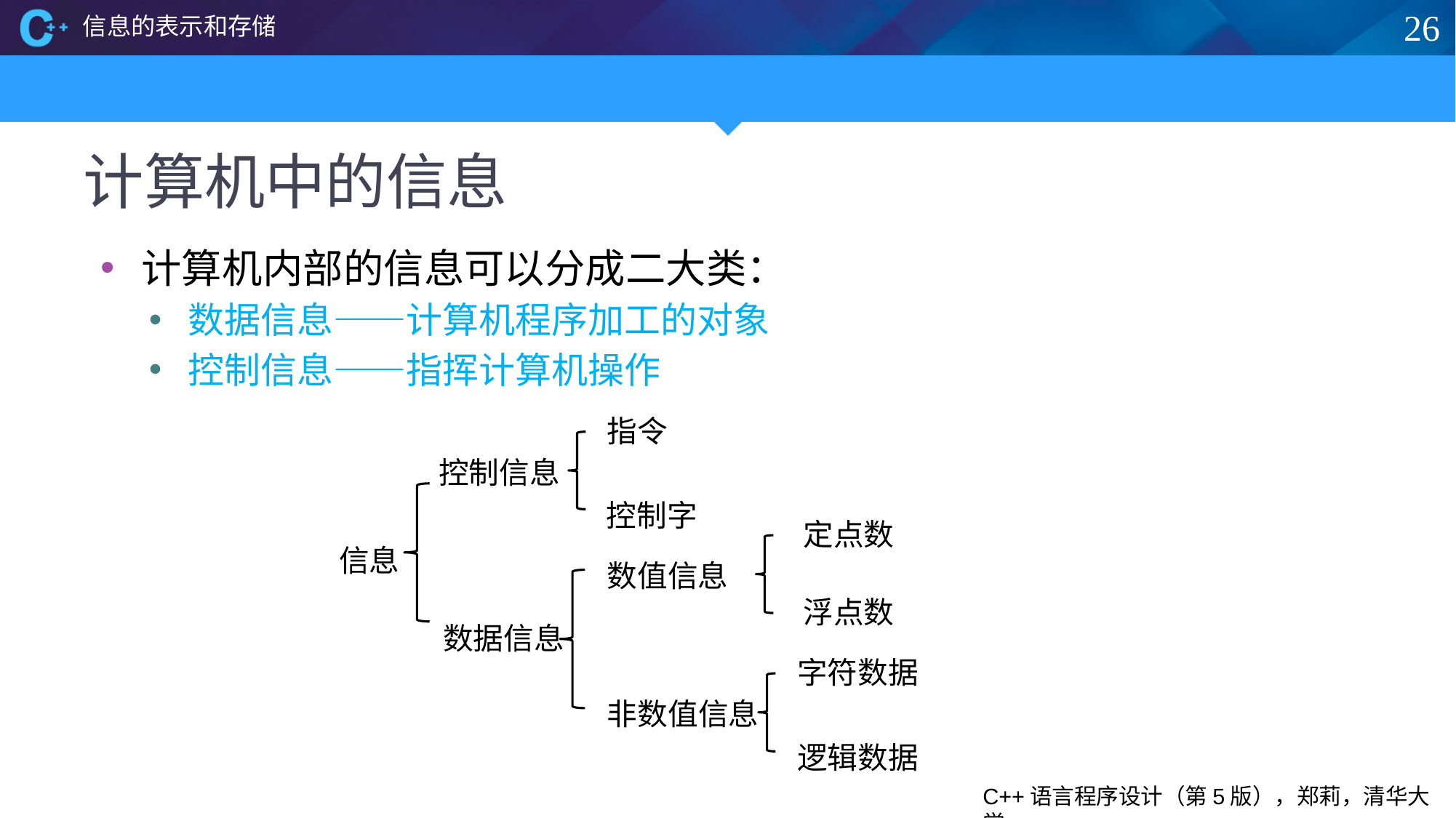

信息的表示和存储
26
# 计算机中的信息
计算机内部的信息可以分成二大类：
数据信息——计算机程序加工的对象
控制信息——指挥计算机操作
指令

控制信息

控制字
定点数

信息
数值信息

浮点数
数据信息
字符数据

非数值信息
逻辑数据